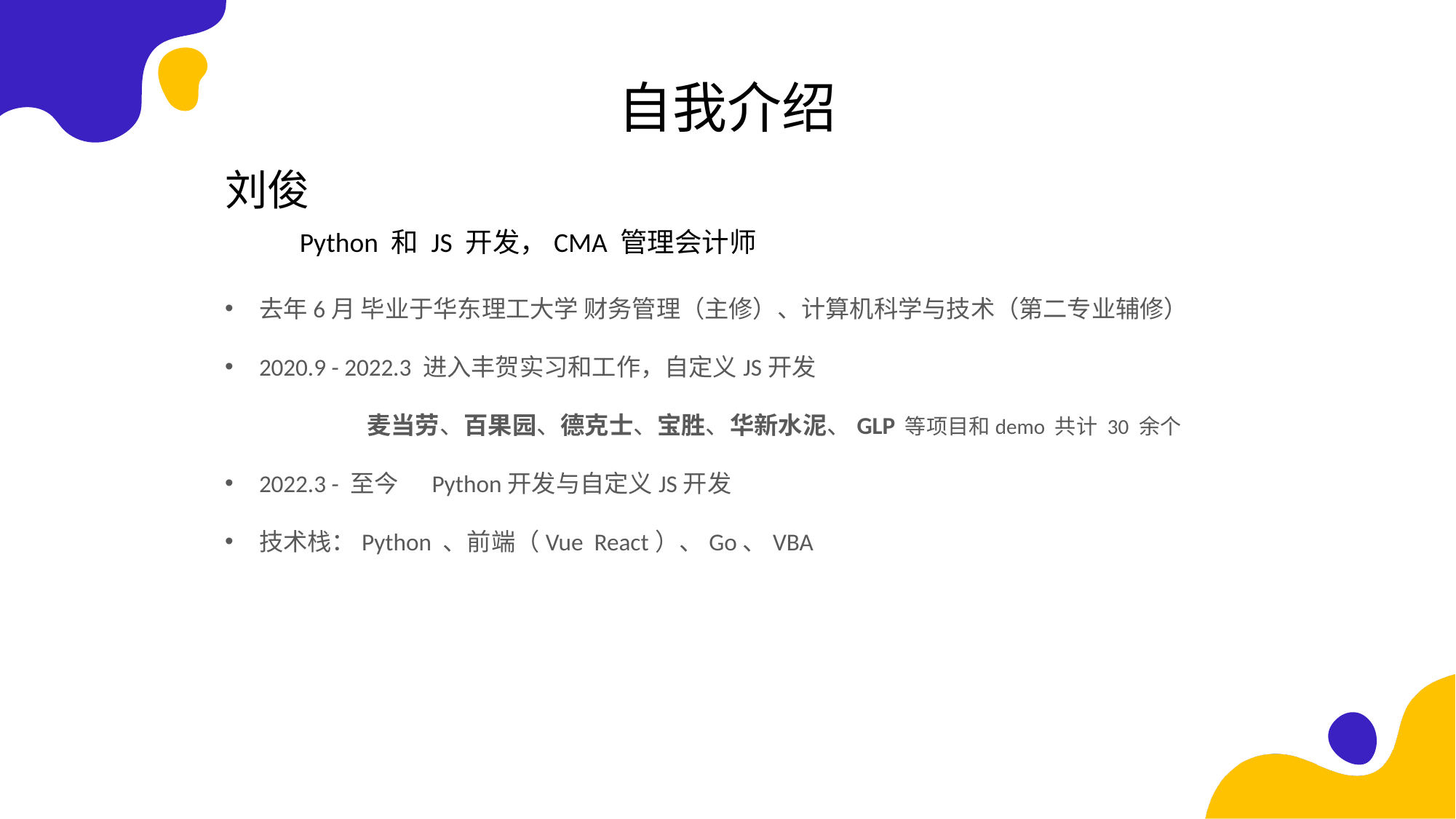

自我介绍

刘俊
去年6月 毕业于华东理工大学 财务管理（主修）、计算机科学与技术（第二专业辅修）

2020.9 - 2022.3 进入丰贺实习和工作，自定义JS开发

                             麦当劳、百果园、德克士、宝胜、华新水泥、GLP 等项目和demo 共计 30 余个

2022.3 - 至今     Python开发与自定义JS开发

技术栈：Python 、前端（Vue  React）、Go、VBA
Python 和 JS 开发，CMA 管理会计师